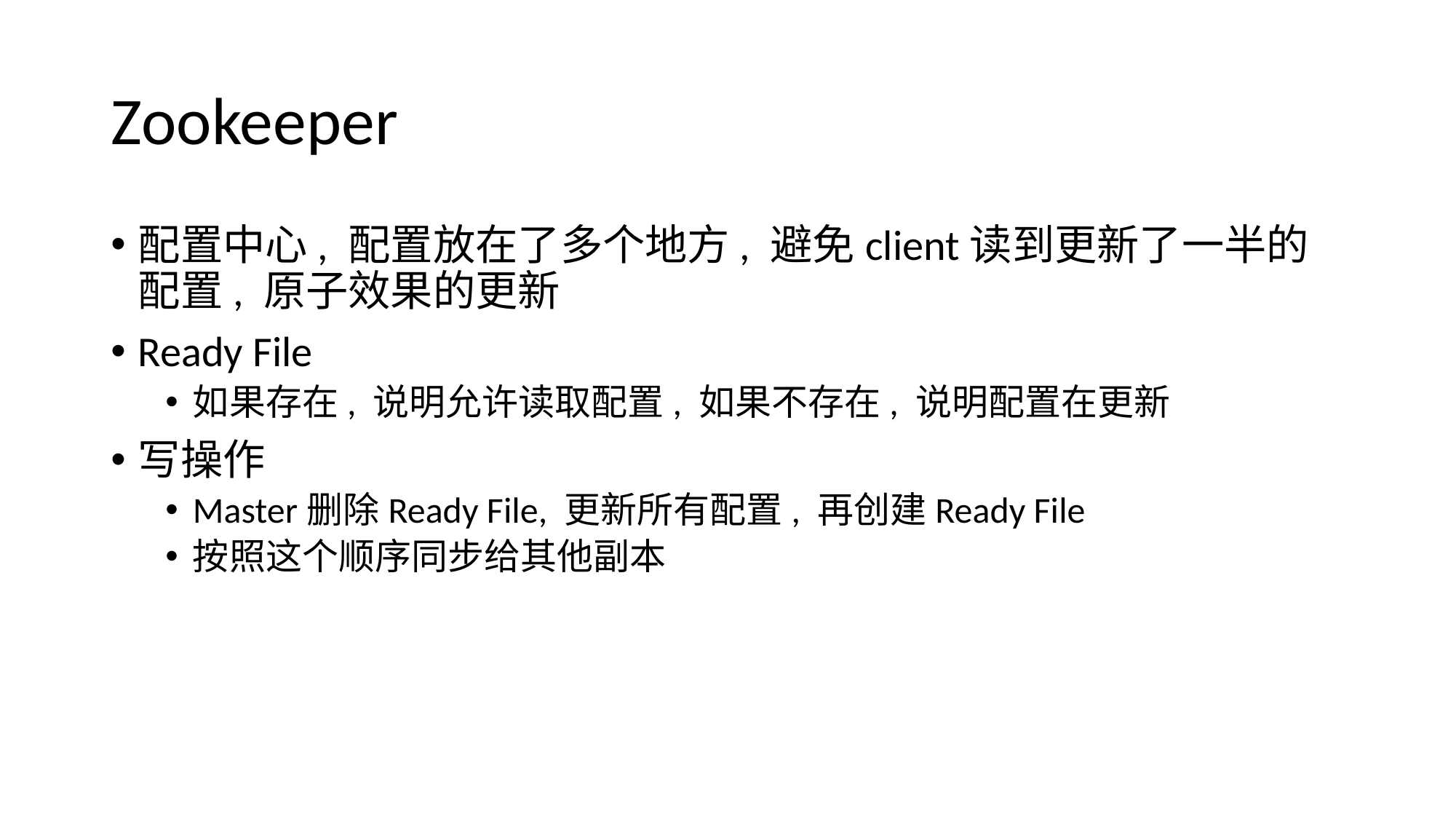

# Zookeeper
配置中心, 配置放在了多个地方, 避免client读到更新了一半的配置, 原子效果的更新
Ready File
如果存在, 说明允许读取配置, 如果不存在, 说明配置在更新
写操作
Master删除Ready File, 更新所有配置, 再创建Ready File
按照这个顺序同步给其他副本